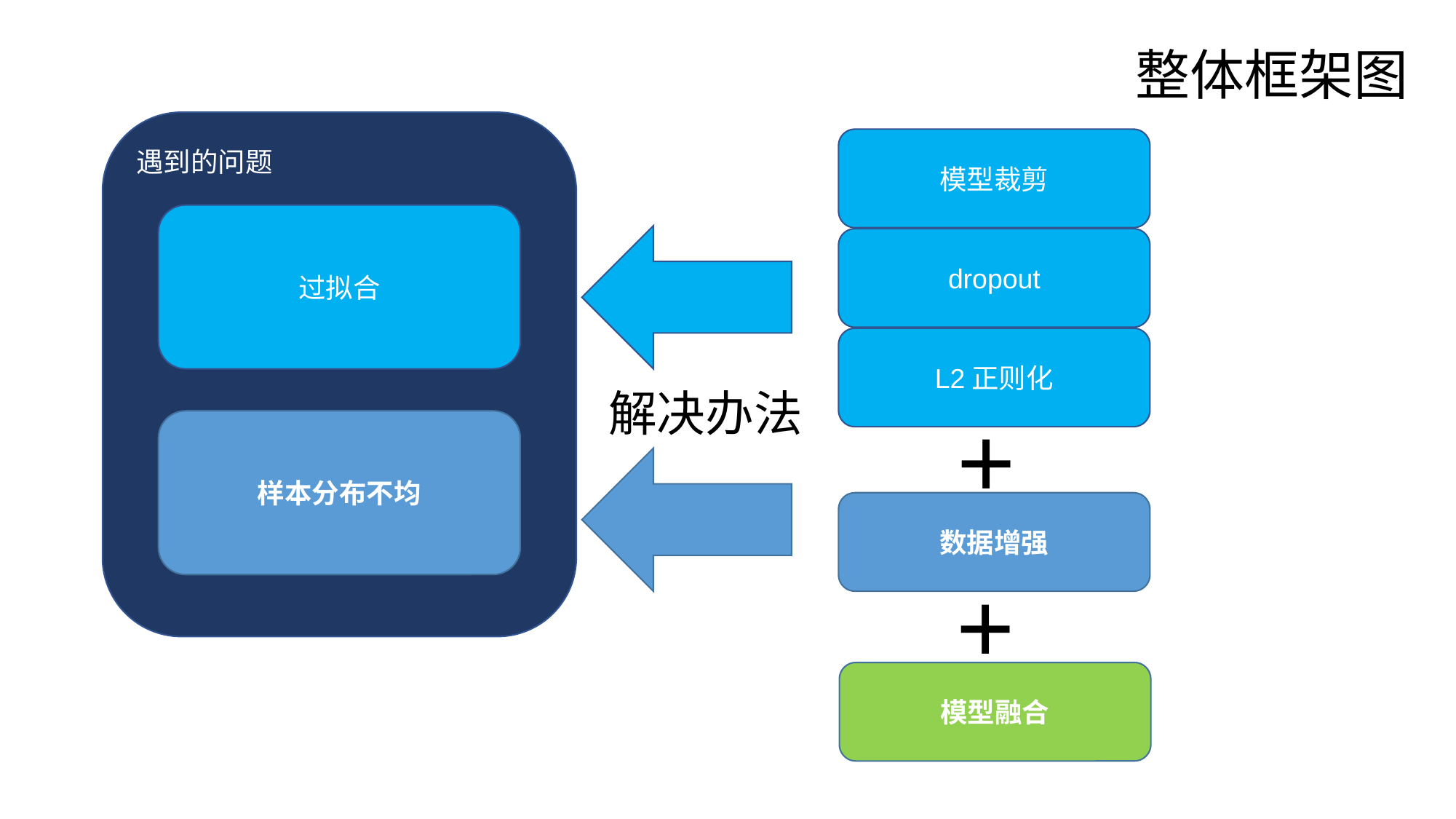

整体框架图
遇到的问题

模型裁剪

过拟合
dropout
L2正则化
解决办法
+
样本分布不均

数据增强
+
模型融合